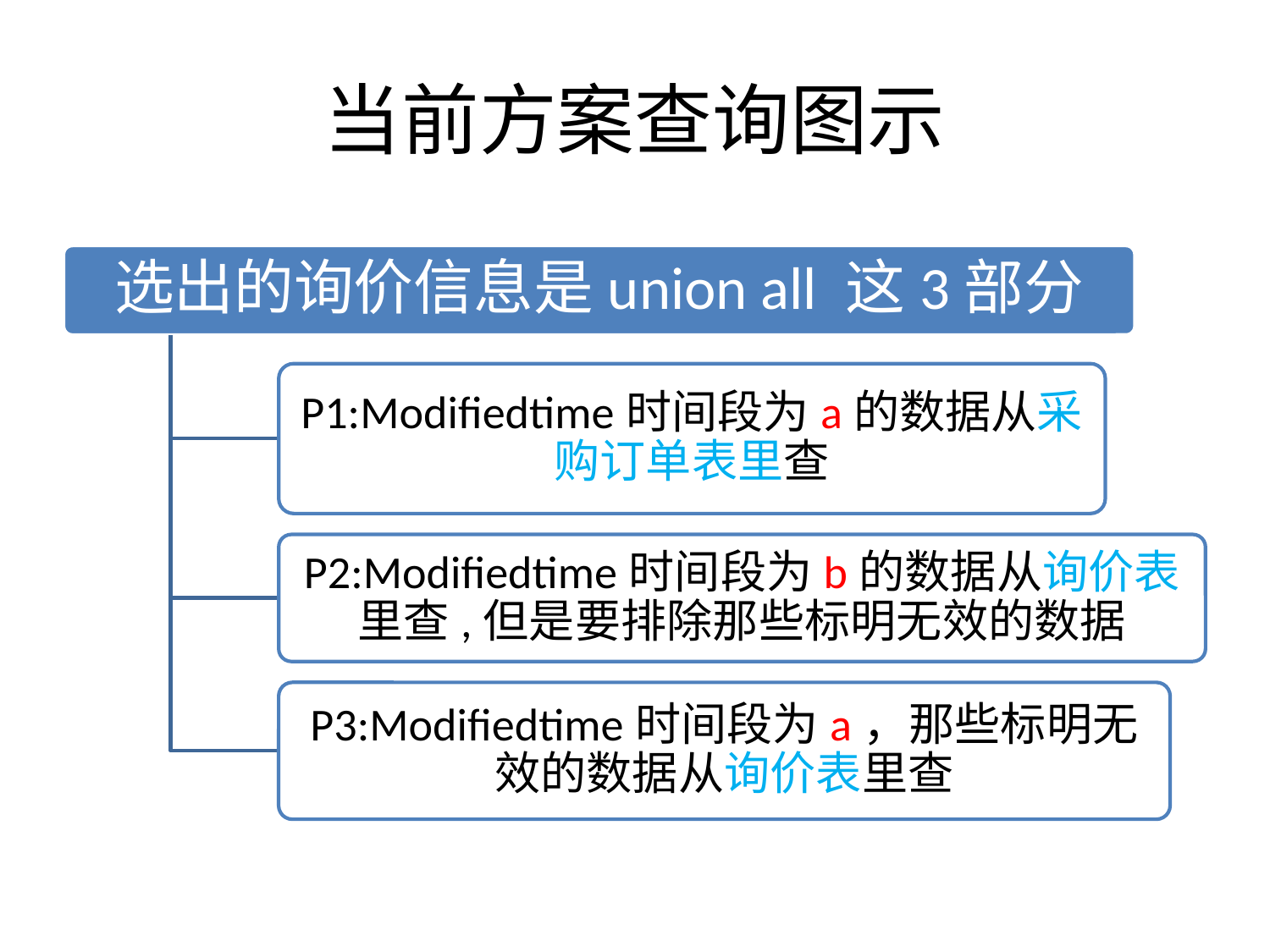

# 当前方案查询图示
选出的询价信息是union all 这3部分
P1:Modifiedtime时间段为a的数据从采购订单表里查
P2:Modifiedtime时间段为b的数据从询价表里查,但是要排除那些标明无效的数据
P3:Modifiedtime时间段为a，那些标明无效的数据从询价表里查